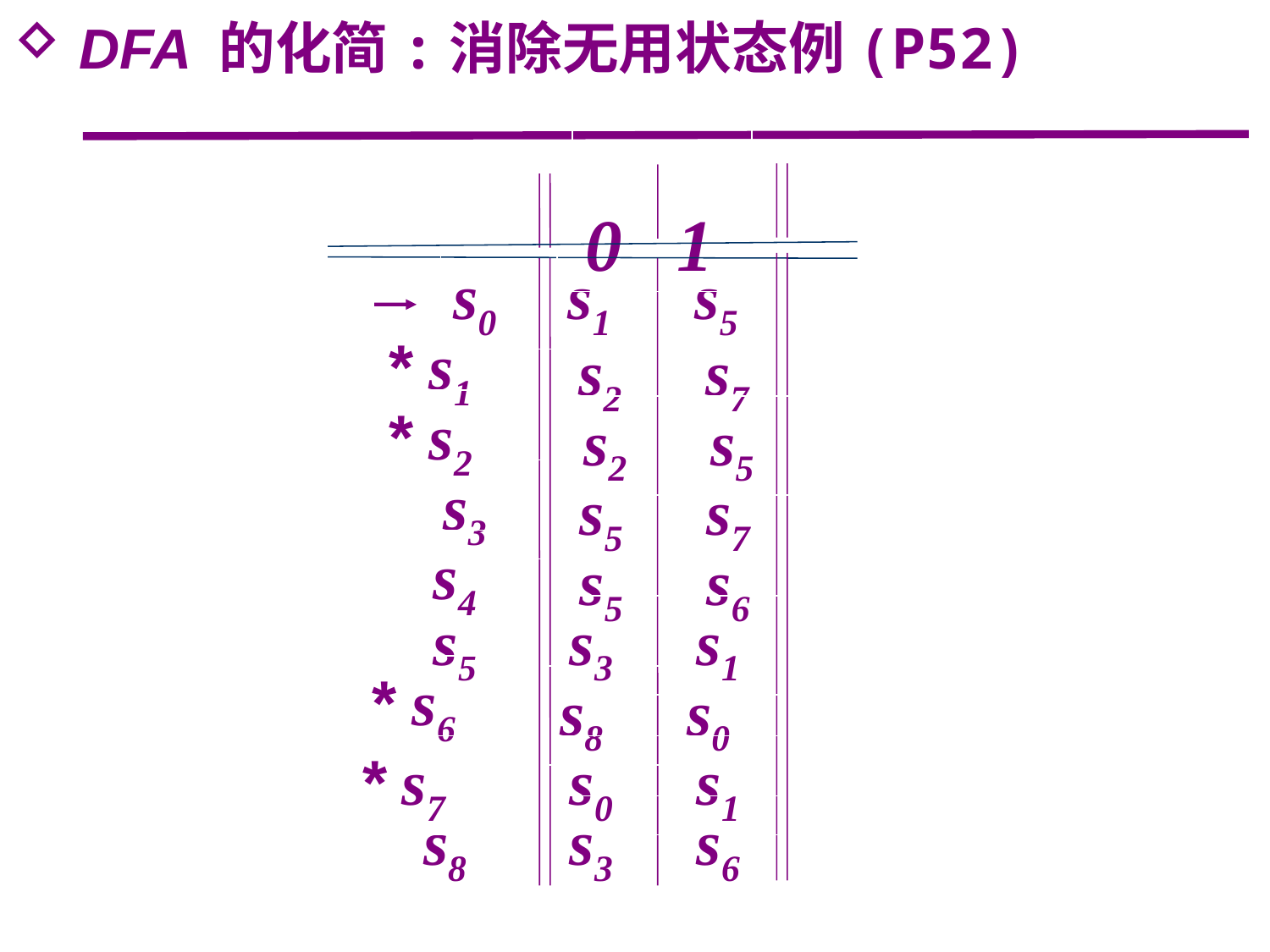

DFA 的化简:消除无用状态例(P52)
0   1

s1	s5
s0

* s1
s2	s7
* s2
s2	s5
s3
s5	s7
s4
s5	s6
s5
s3	s1
* s6
s8	s0
* s7
s0	s1
s8
s3	s6